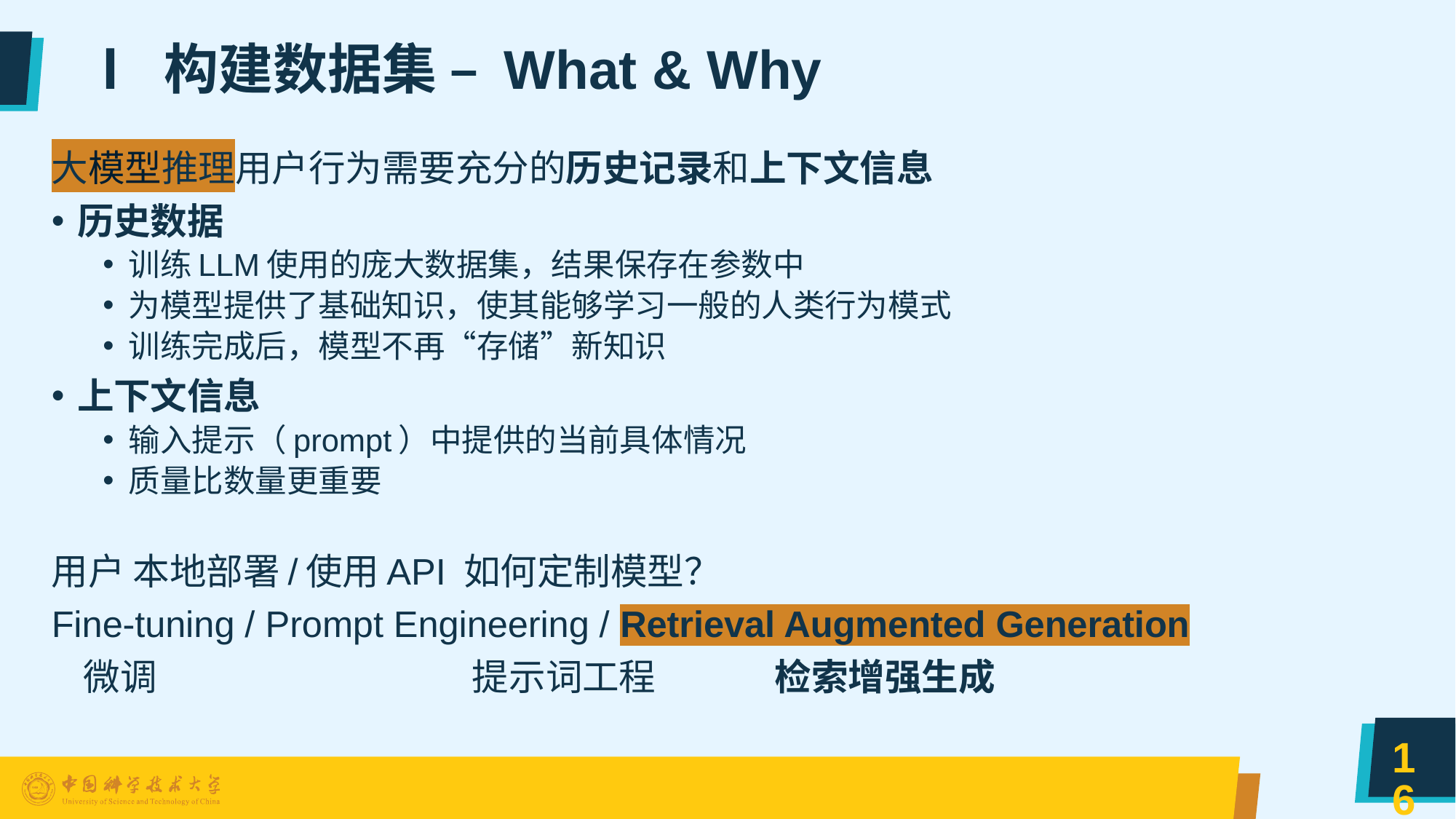

# Ⅰ 构建数据集 – What & Why
大模型推理用户行为需要充分的历史记录和上下文信息
历史数据
训练LLM使用的庞大数据集，结果保存在参数中
为模型提供了基础知识，使其能够学习一般的人类行为模式
训练完成后，模型不再“存储”新知识
上下文信息
输入提示（prompt）中提供的当前具体情况
质量比数量更重要

用户 本地部署/使用API 如何定制模型？
Fine-tuning / Prompt Engineering / Retrieval Augmented Generation
   微调	            	     提示词工程	       检索增强生成

16